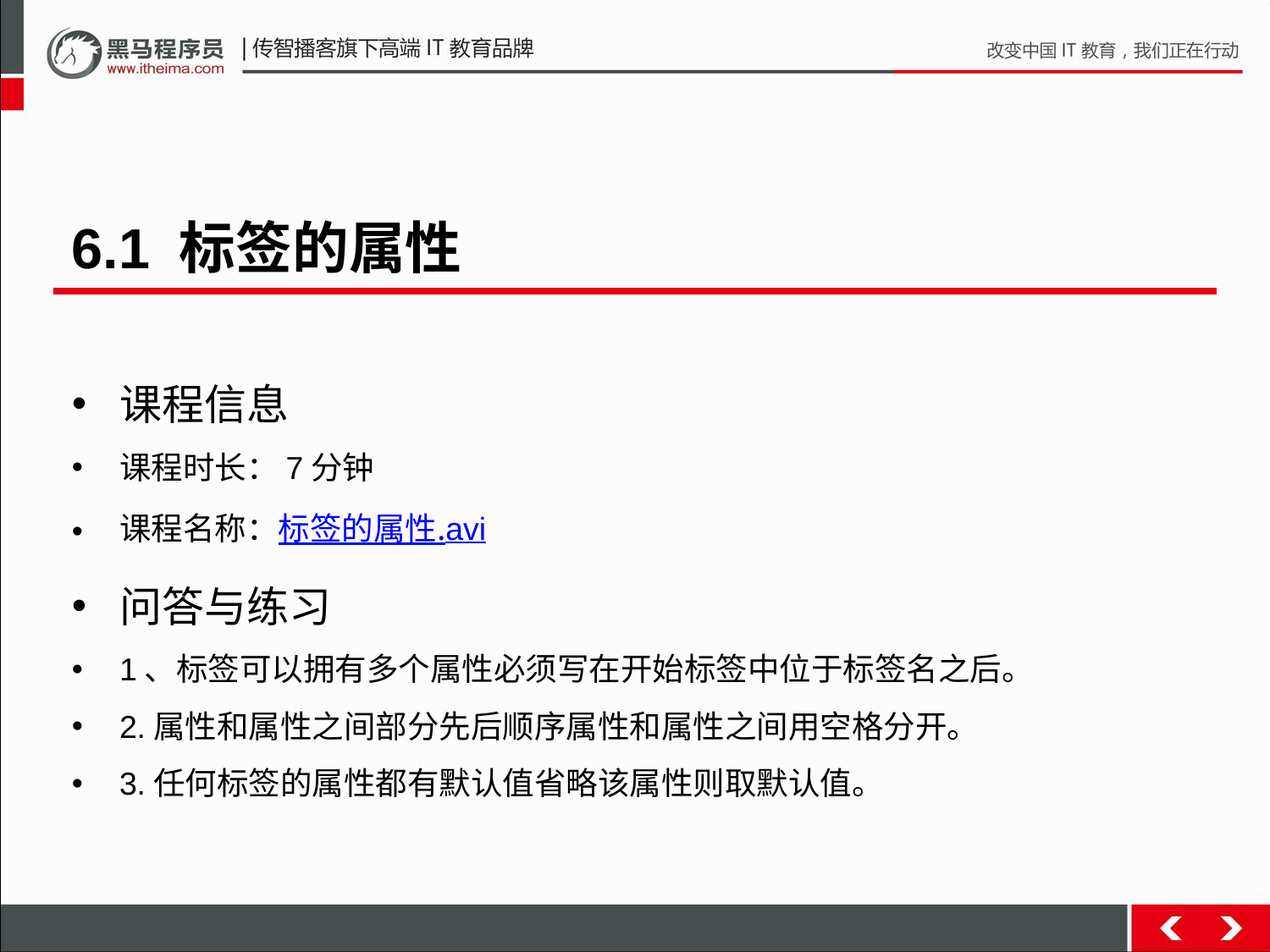

6.1 标签的属性
课程信息
课程时长：7分钟
课程名称：标签的属性.avi
问答与练习
1、标签可以拥有多个属性必须写在开始标签中位于标签名之后。
2.属性和属性之间部分先后顺序属性和属性之间用空格分开。
3.任何标签的属性都有默认值省略该属性则取默认值。